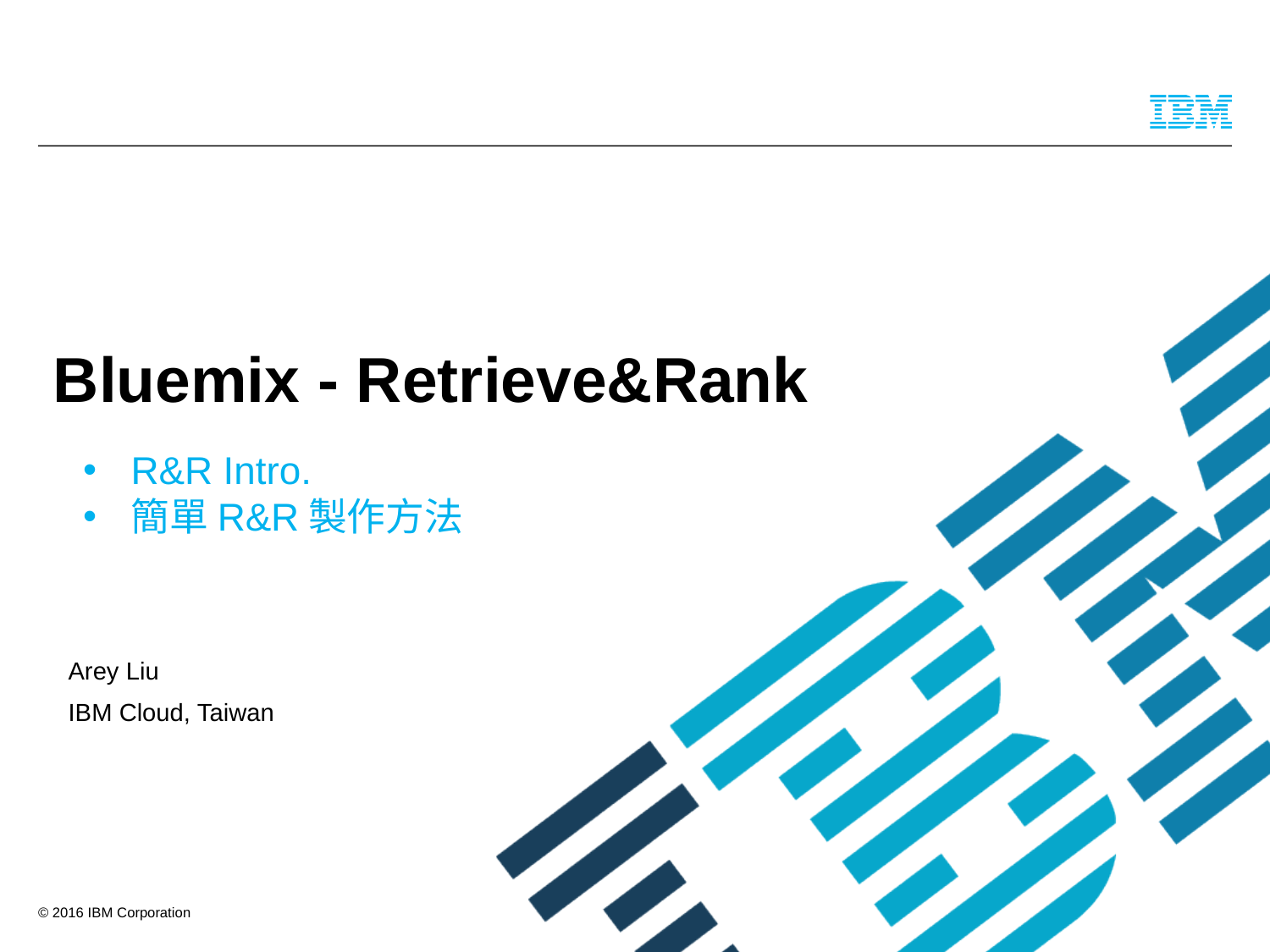

# Bluemix - Retrieve&Rank
R&R Intro.
簡單R&R製作方法
Arey Liu
IBM Cloud, Taiwan